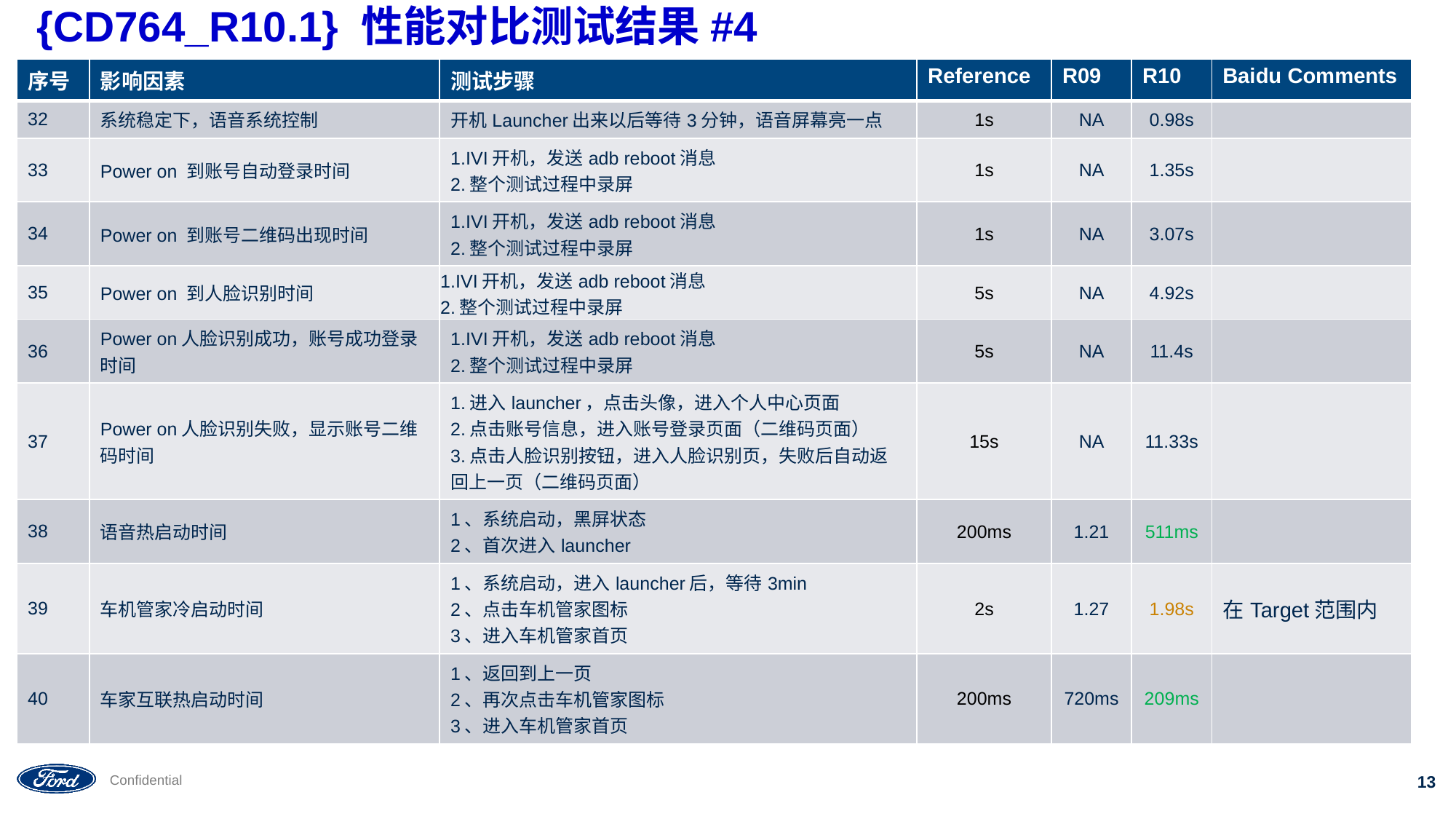

# {CD764_R10.1} 性能对比测试结果#4
| 序号 | 影响因素 | 测试步骤 | Reference | R09 | R10 | Baidu Comments |
| --- | --- | --- | --- | --- | --- | --- |
| 32 | 系统稳定下，语音系统控制 | 开机Launcher出来以后等待3分钟，语音屏幕亮一点 | 1s | NA | 0.98s |  |
| 33 | Power on 到账号自动登录时间 | 1.IVI开机，发送adb reboot消息 2.整个测试过程中录屏 | 1s | NA | 1.35s |  |
| 34 | Power on 到账号二维码出现时间 | 1.IVI开机，发送adb reboot消息 2.整个测试过程中录屏 | 1s | NA | 3.07s |  |
| 35 | Power on 到人脸识别时间 | 1.IVI开机，发送adb reboot消息 2.整个测试过程中录屏 | 5s | NA | 4.92s |  |
| 36 | Power on人脸识别成功，账号成功登录时间 | 1.IVI开机，发送adb reboot消息 2.整个测试过程中录屏 | 5s | NA | 11.4s |  |
| 37 | Power on人脸识别失败，显示账号二维码时间 | 1.进入launcher，点击头像，进入个人中心页面 2.点击账号信息，进入账号登录页面（二维码页面） 3.点击人脸识别按钮，进入人脸识别页，失败后自动返回上一页（二维码页面） | 15s | NA | 11.33s |  |
| 38 | 语音热启动时间 | 1、系统启动，黑屏状态 2、首次进入launcher | 200ms | 1.21 | 511ms |  |
| 39 | 车机管家冷启动时间 | 1、系统启动，进入launcher后，等待3min 2、点击车机管家图标 3、进入车机管家首页 | 2s | 1.27 | 1.98s | 在Target范围内 |
| 40 | 车家互联热启动时间 | 1、返回到上一页 2、再次点击车机管家图标 3、进入车机管家首页 | 200ms | 720ms | 209ms |  |